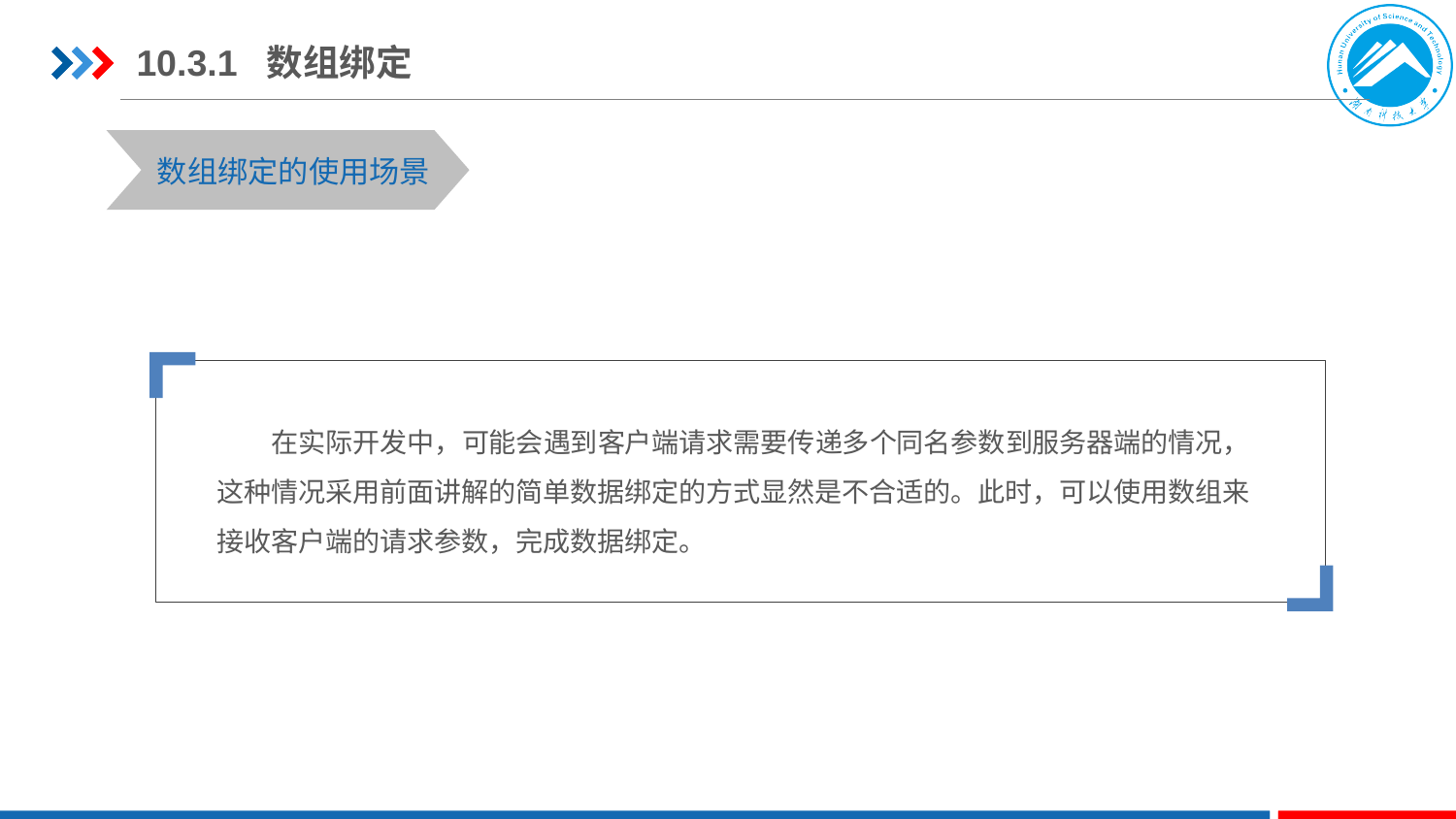

10.3.1  数组绑定

数组绑定的使用场景

        在实际开发中，可能会遇到客户端请求需要传递多个同名参数到服务器端的情况，这种情况采用前面讲解的简单数据绑定的方式显然是不合适的。此时，可以使用数组来接收客户端的请求参数，完成数据绑定。